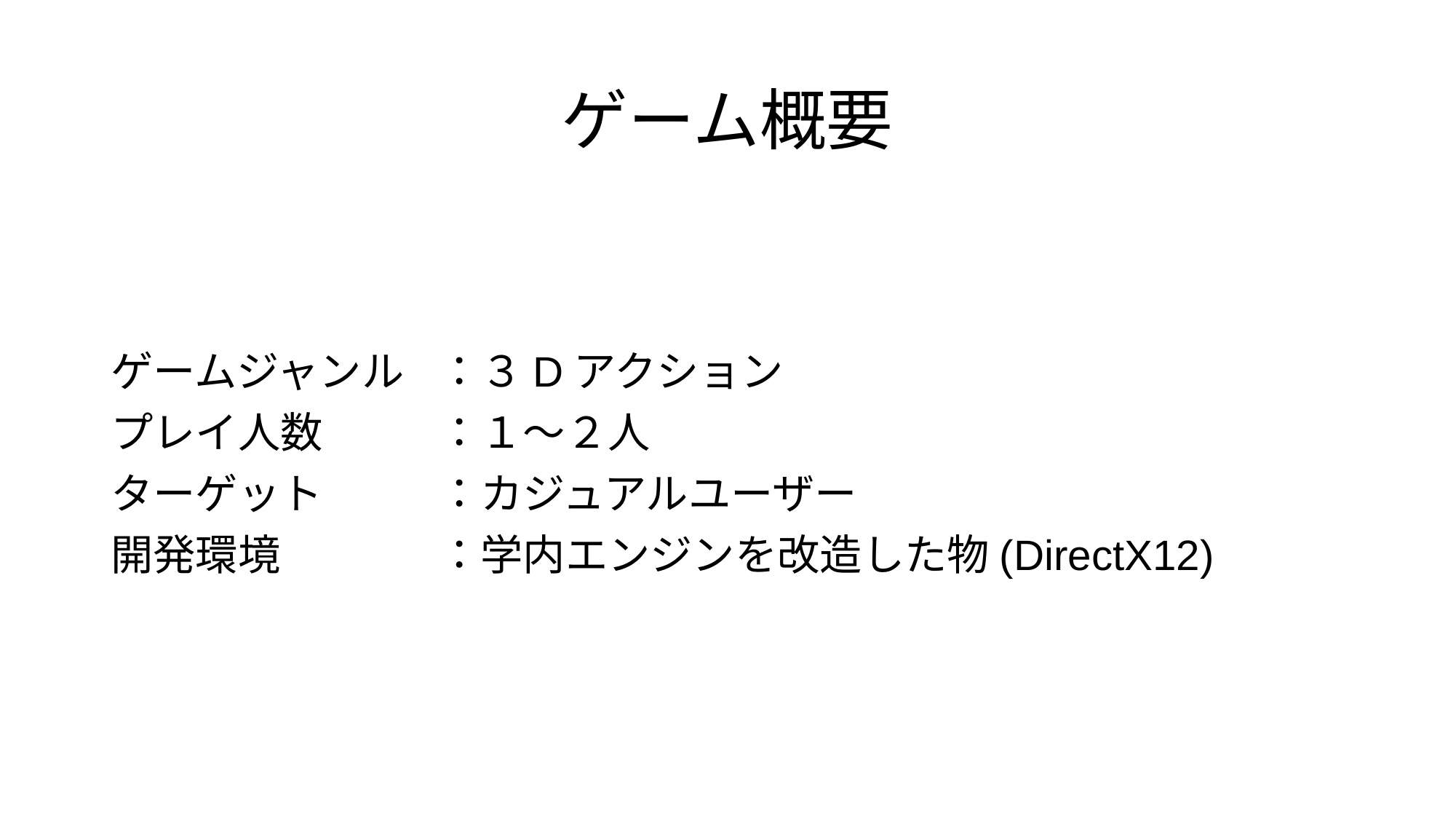

# ゲーム概要

ゲームジャンル	：３Dアクション
プレイ人数		：１～２人
ターゲット		：カジュアルユーザー
開発環境		：学内エンジンを改造した物(DirectX12)